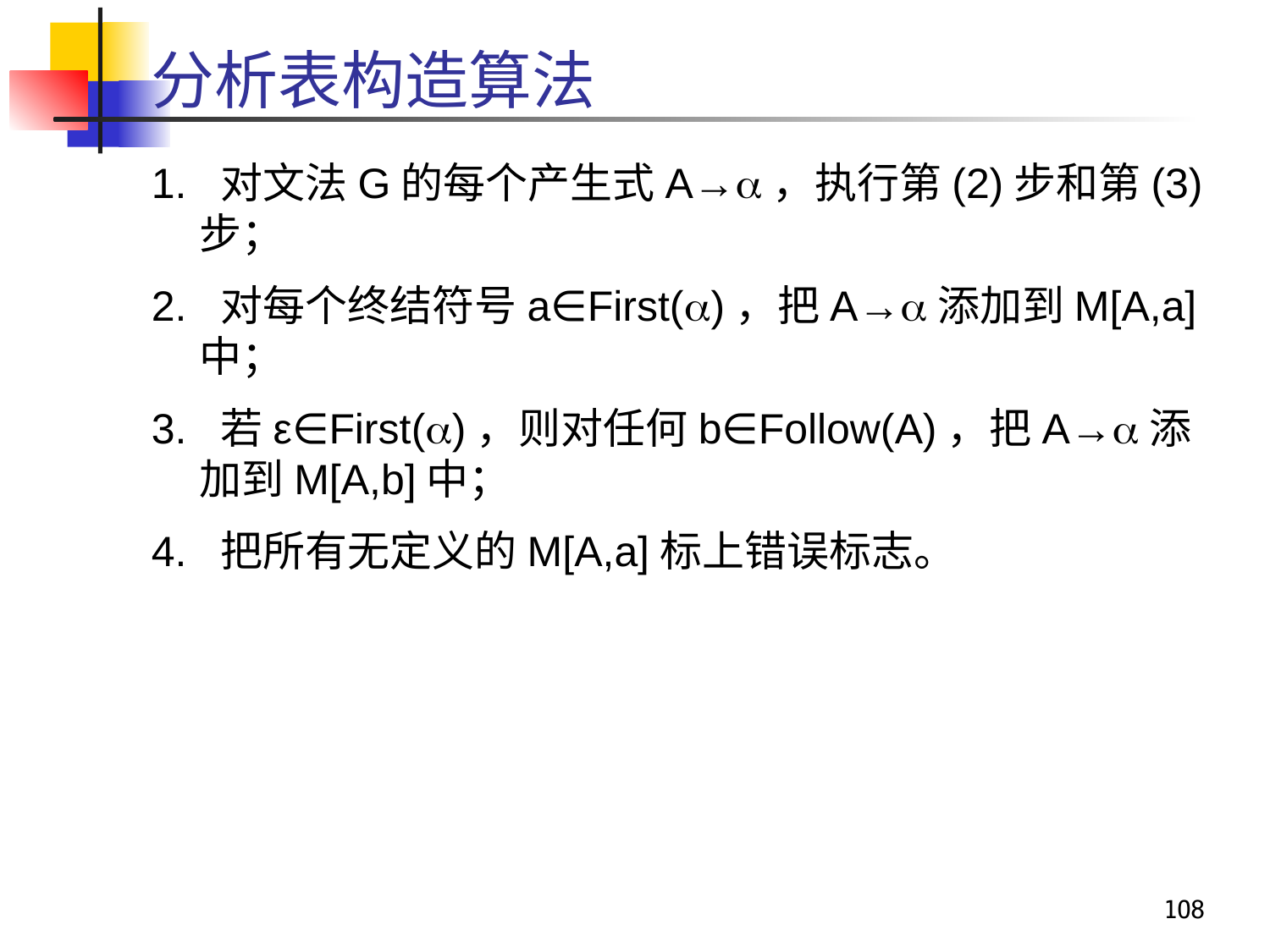

# 分析表构造算法
1.  对文法G的每个产生式A→α，执行第(2)步和第(3)步；
2.  对每个终结符号a∈First(α)，把A→α添加到M[A,a]中；
3.  若ε∈First(α)，则对任何b∈Follow(A)，把A→α添加到M[A,b]中；
4.  把所有无定义的M[A,a]标上错误标志。

108